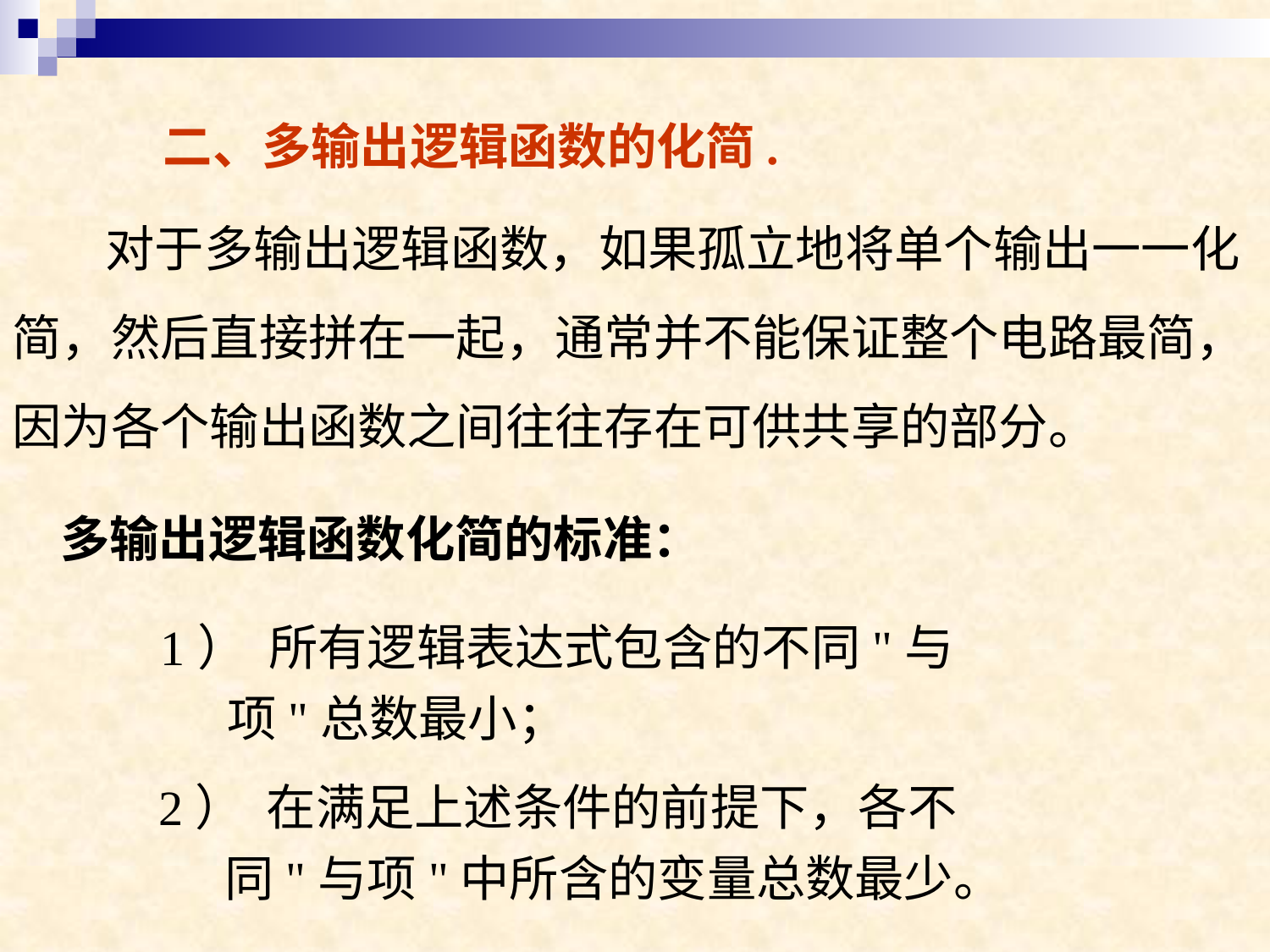

二、多输出逻辑函数的化简.
对于多输出逻辑函数，如果孤立地将单个输出一一化简，然后直接拼在一起，通常并不能保证整个电路最简，因为各个输出函数之间往往存在可供共享的部分。
多输出逻辑函数化简的标准：
1）  所有逻辑表达式包含的不同"与项"总数最小；
2）  在满足上述条件的前提下，各不同"与项"中所含的变量总数最少。